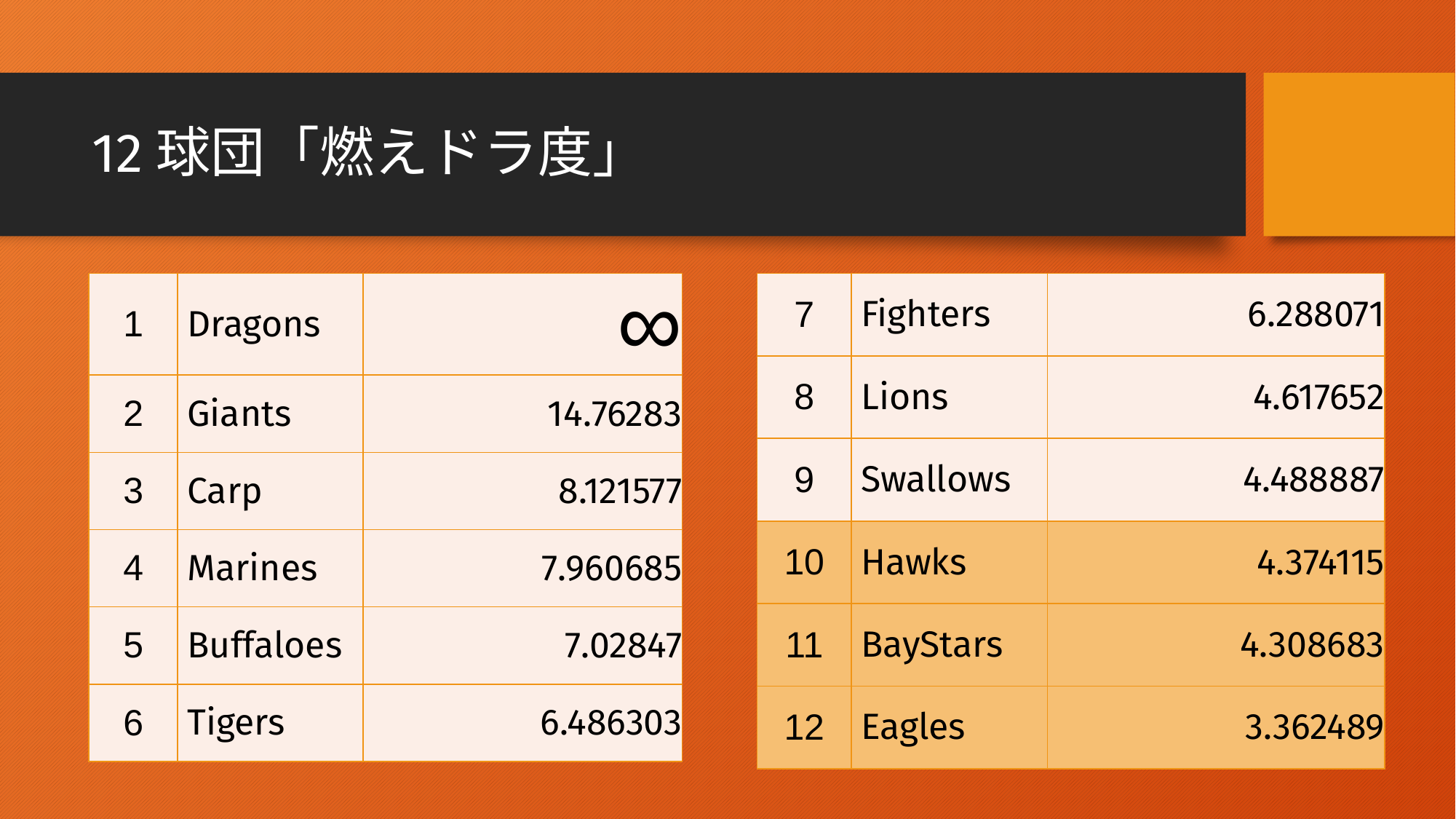

# 12球団「燃えドラ度」
| 1 | Dragons | ∞ |
| --- | --- | --- |
| 2 | Giants | 14.76283 |
| 3 | Carp | 8.121577 |
| 4 | Marines | 7.960685 |
| 5 | Buffaloes | 7.02847 |
| 6 | Tigers | 6.486303 |
| 7 | Fighters | 6.288071 |
| --- | --- | --- |
| 8 | Lions | 4.617652 |
| 9 | Swallows | 4.488887 |
| 10 | Hawks | 4.374115 |
| 11 | BayStars | 4.308683 |
| 12 | Eagles | 3.362489 |